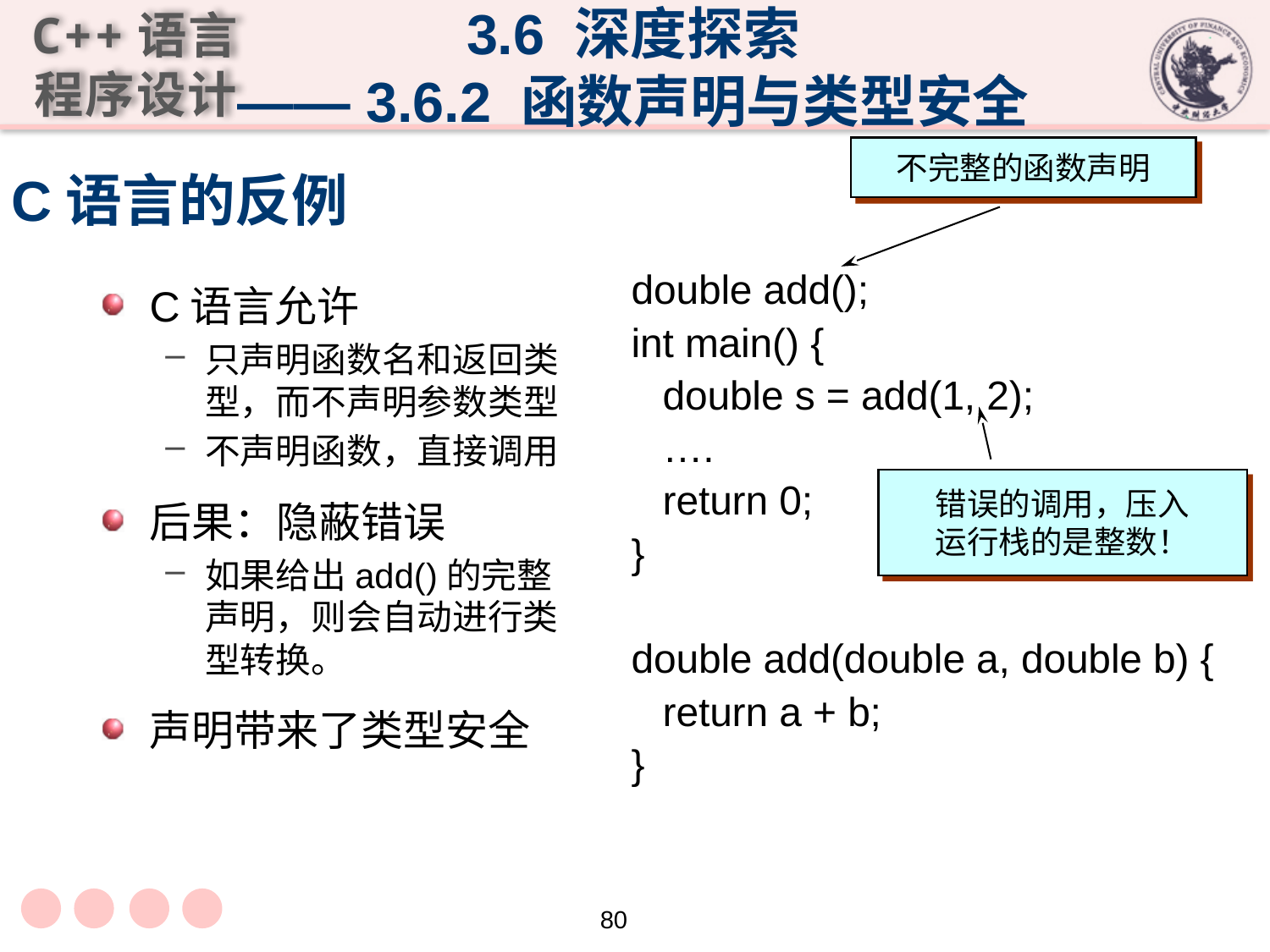

3.6 深度探索
—— 3.6.2 函数声明与类型安全
# C语言的反例
不完整的函数声明

C语言允许
只声明函数名和返回类型，而不声明参数类型
不声明函数，直接调用
后果：隐蔽错误
如果给出add()的完整声明，则会自动进行类型转换。
声明带来了类型安全
double add();
int main() {
	double s = add(1, 2);
	….
	return 0;
}

double add(double a, double b) {
	return a + b;
}

错误的调用，压入
运行栈的是整数！
80